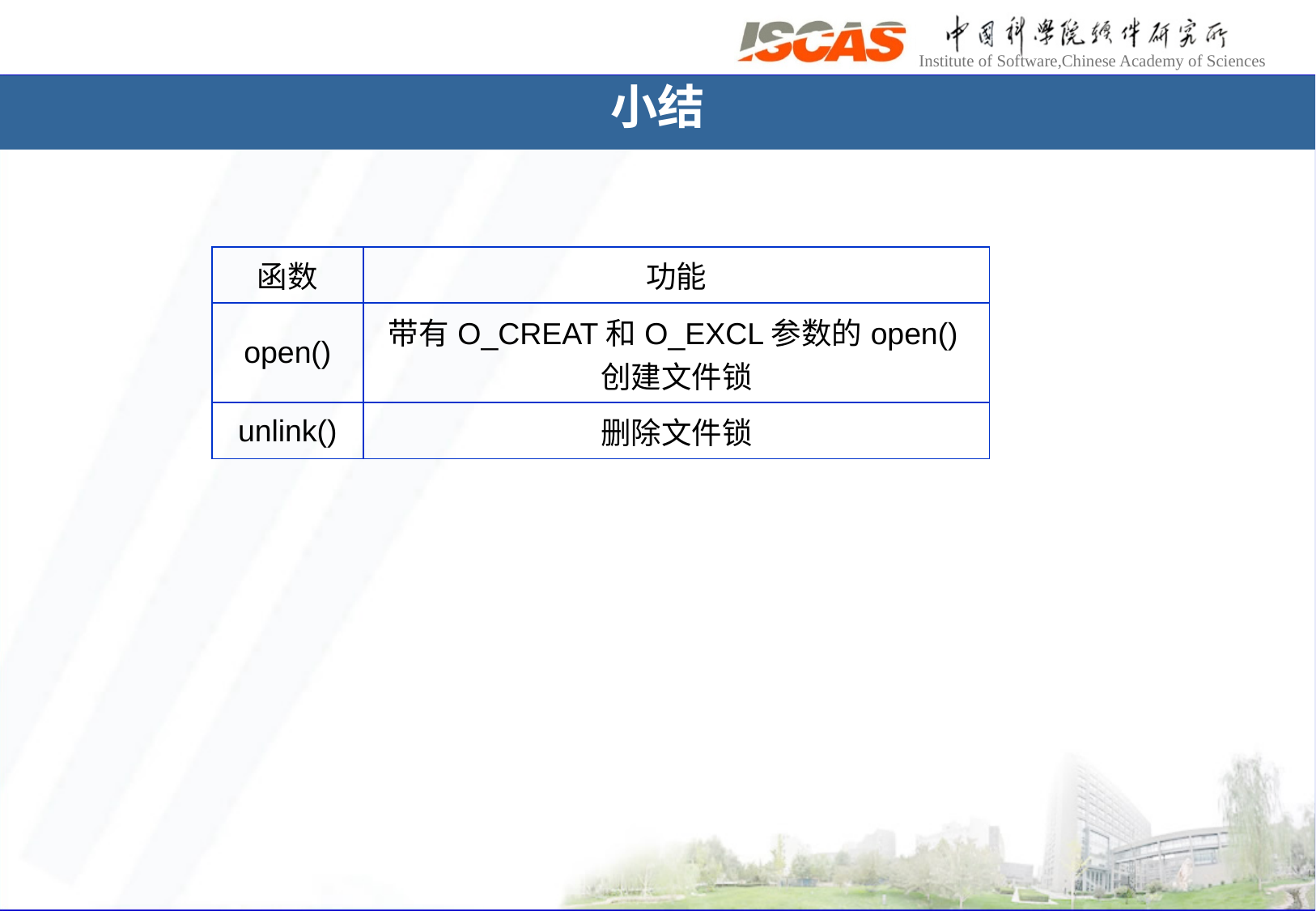

小结
| 函数 | 功能 |
| --- | --- |
| open() | 带有O\_CREAT和O\_EXCL参数的open()创建文件锁 |
| unlink() | 删除文件锁 |